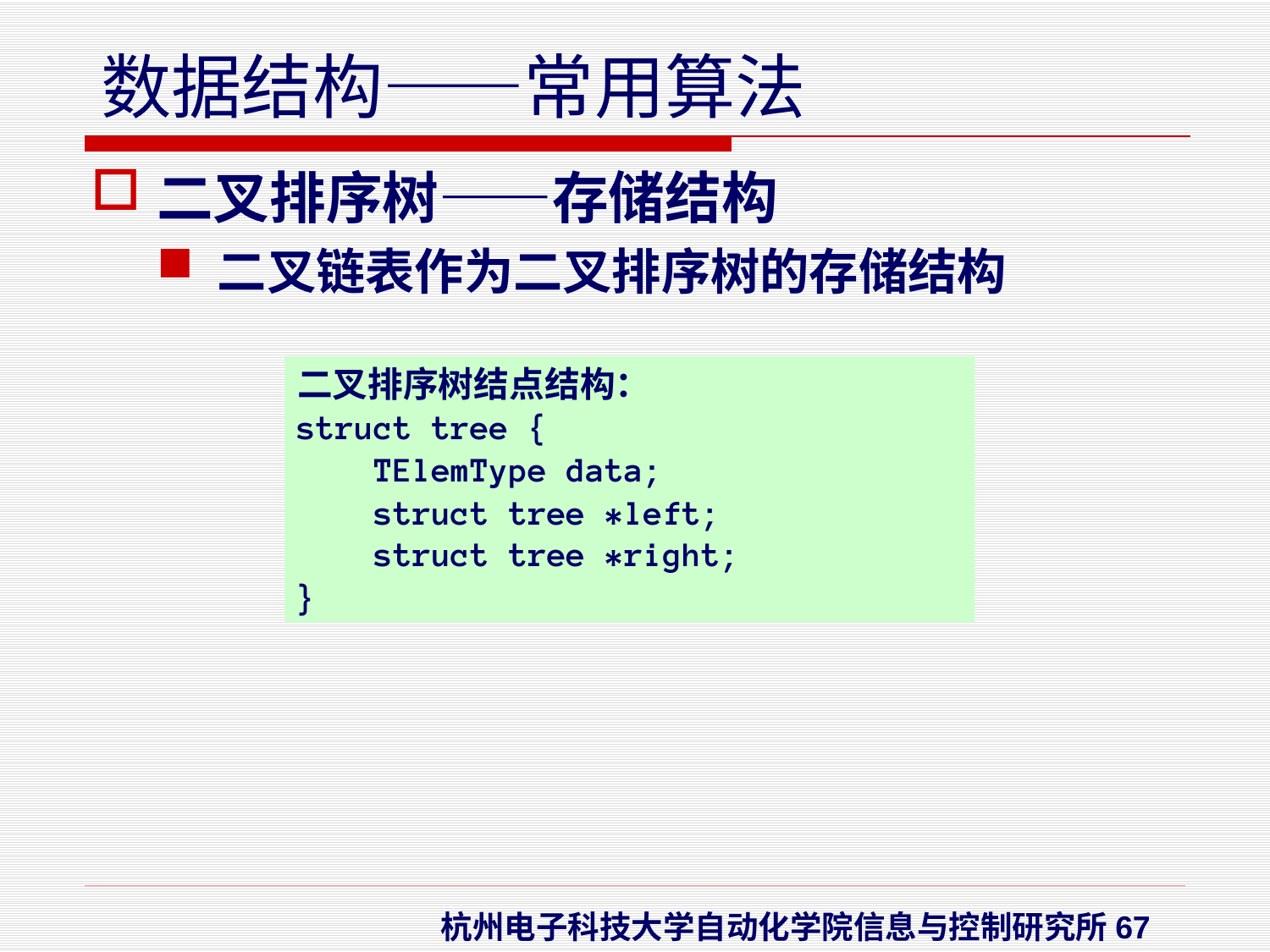

二叉排序树——存储结构
二叉链表作为二叉排序树的存储结构
二叉排序树结点结构：
struct tree {
    TElemType data;
    struct tree *left;
    struct tree *right;
}